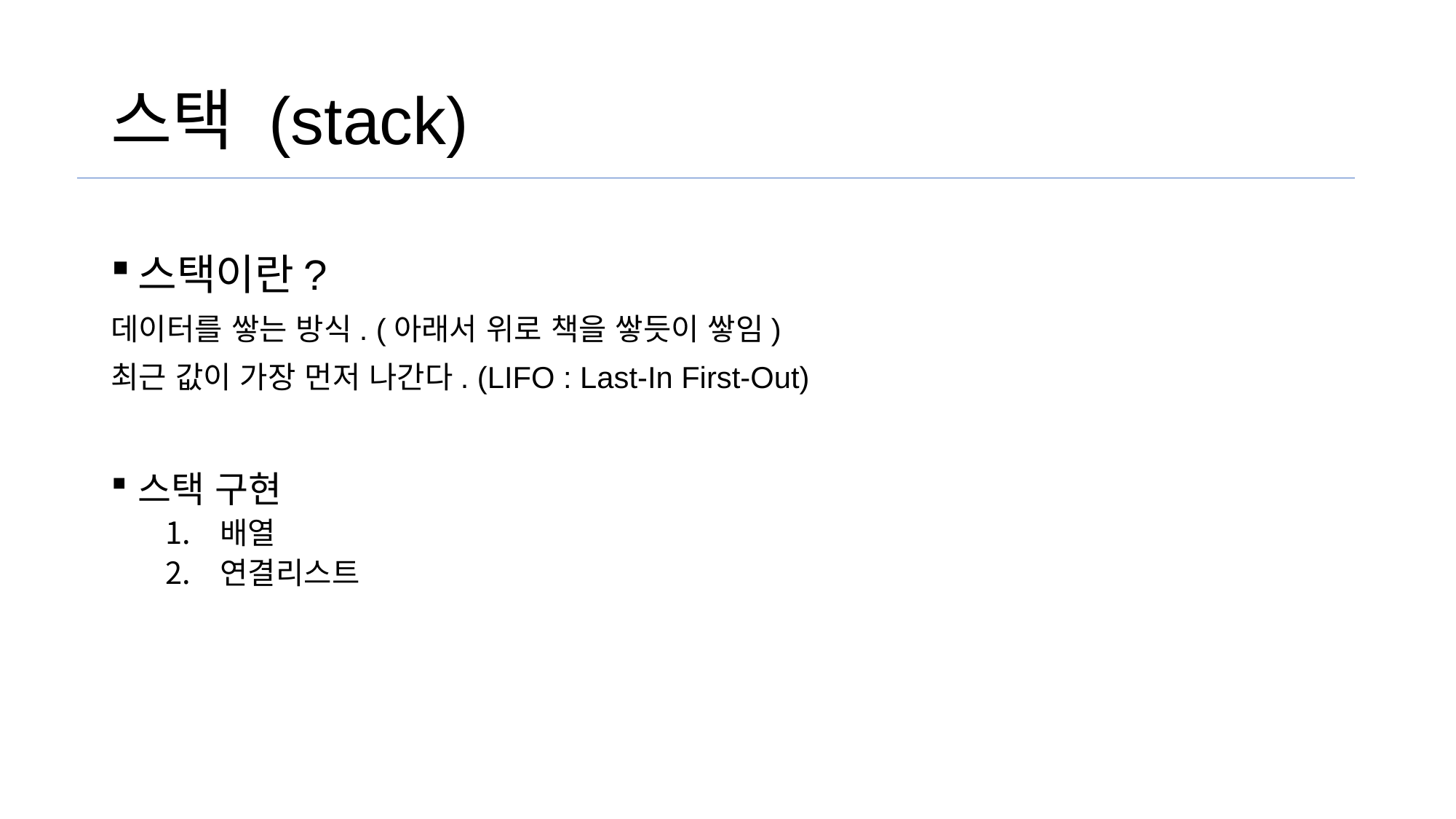

# 스택 (stack)
스택이란?
데이터를 쌓는 방식. (아래서 위로 책을 쌓듯이 쌓임)
최근 값이 가장 먼저 나간다. (LIFO : Last-In First-Out)

스택 구현
배열
연결리스트